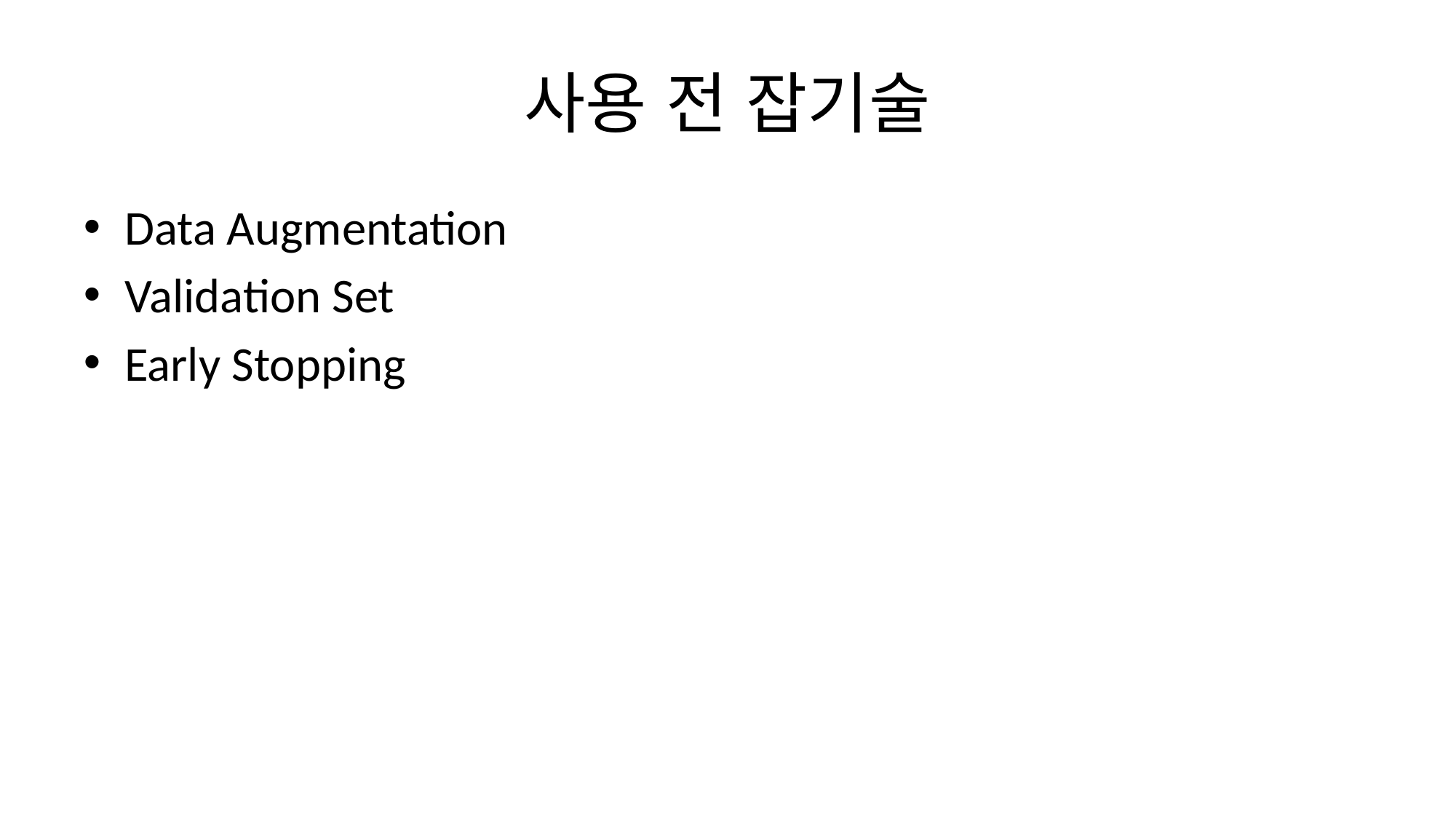

# 사용 전 잡기술
Data Augmentation
Validation Set
Early Stopping